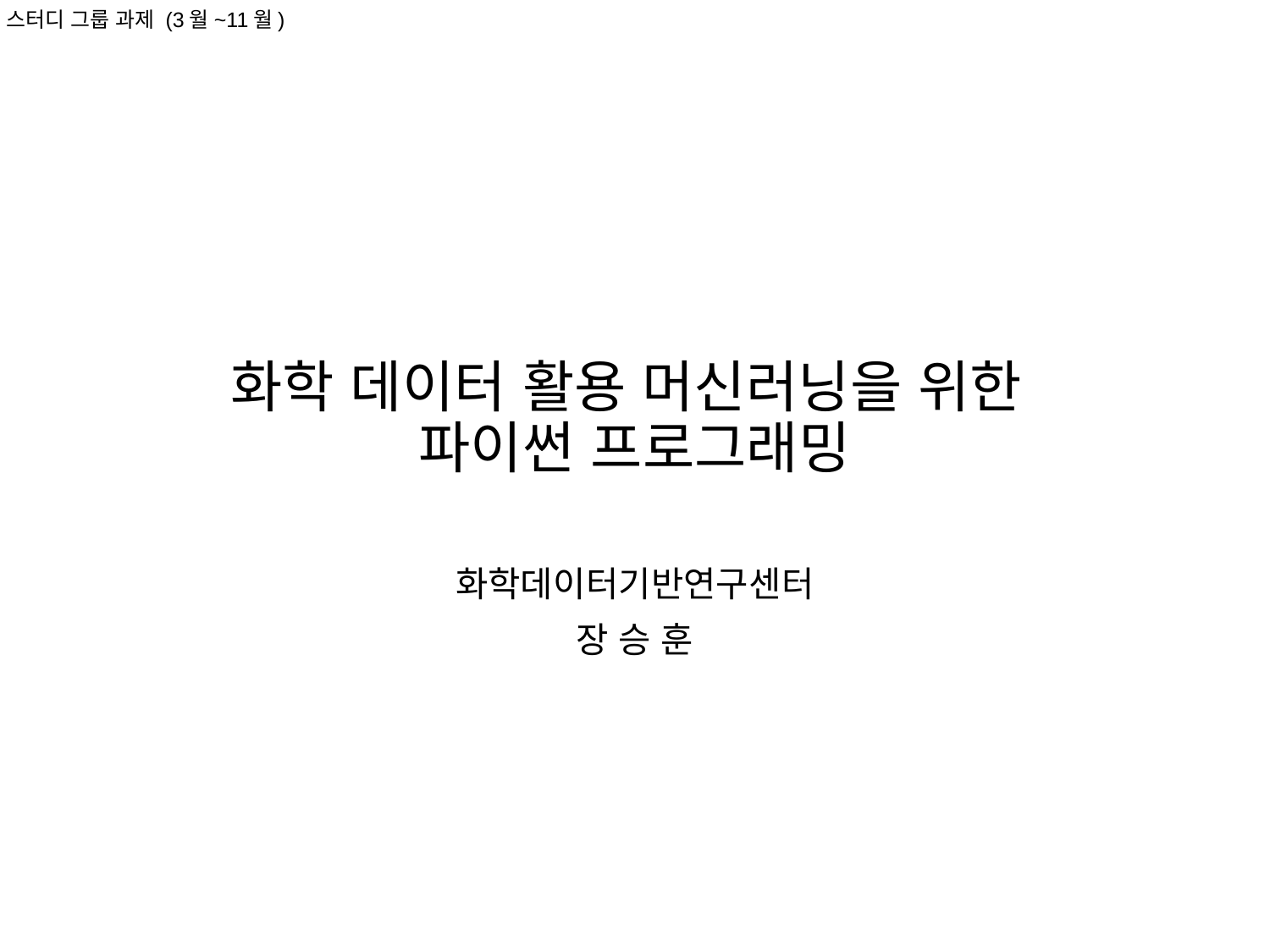

스터디 그룹 과제 (3월~11월)
# 화학 데이터 활용 머신러닝을 위한 파이썬 프로그래밍

화학데이터기반연구센터
장 승 훈